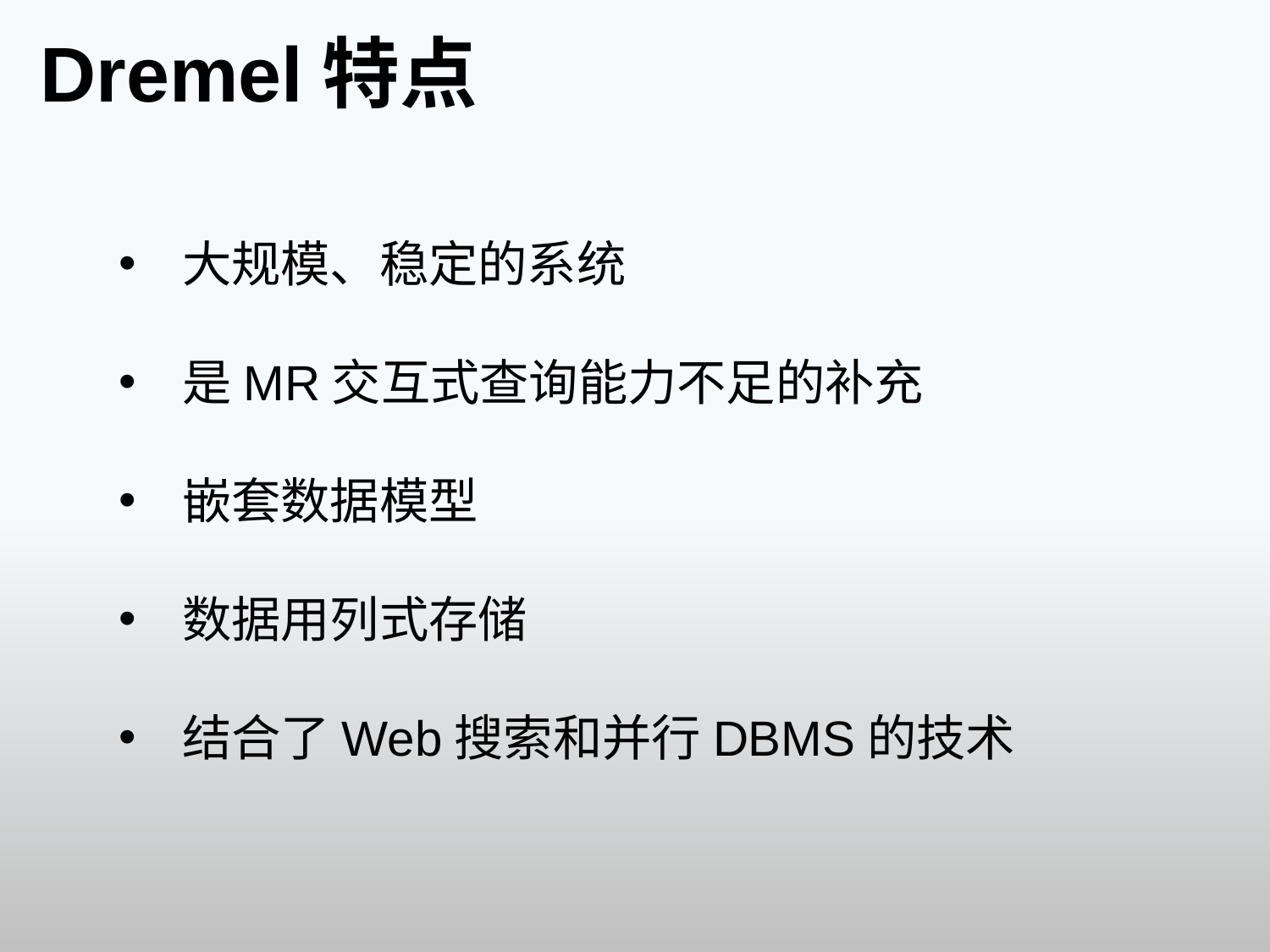

Dremel特点
大规模、稳定的系统
是MR交互式查询能力不足的补充
嵌套数据模型
数据用列式存储
结合了Web搜索和并行DBMS的技术